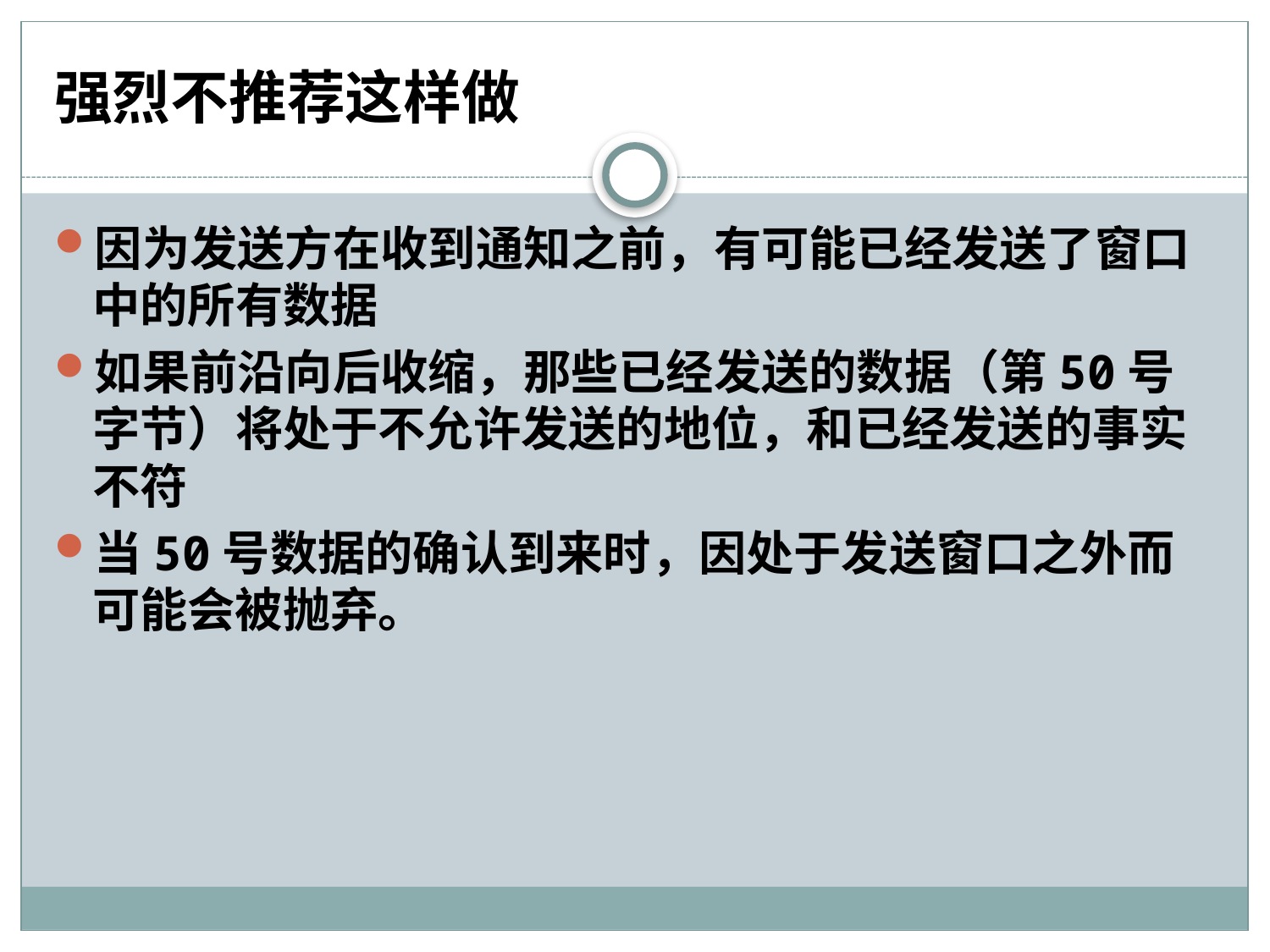

# 强烈不推荐这样做
因为发送方在收到通知之前，有可能已经发送了窗口中的所有数据
如果前沿向后收缩，那些已经发送的数据（第50号字节）将处于不允许发送的地位，和已经发送的事实不符
当50号数据的确认到来时，因处于发送窗口之外而可能会被抛弃。